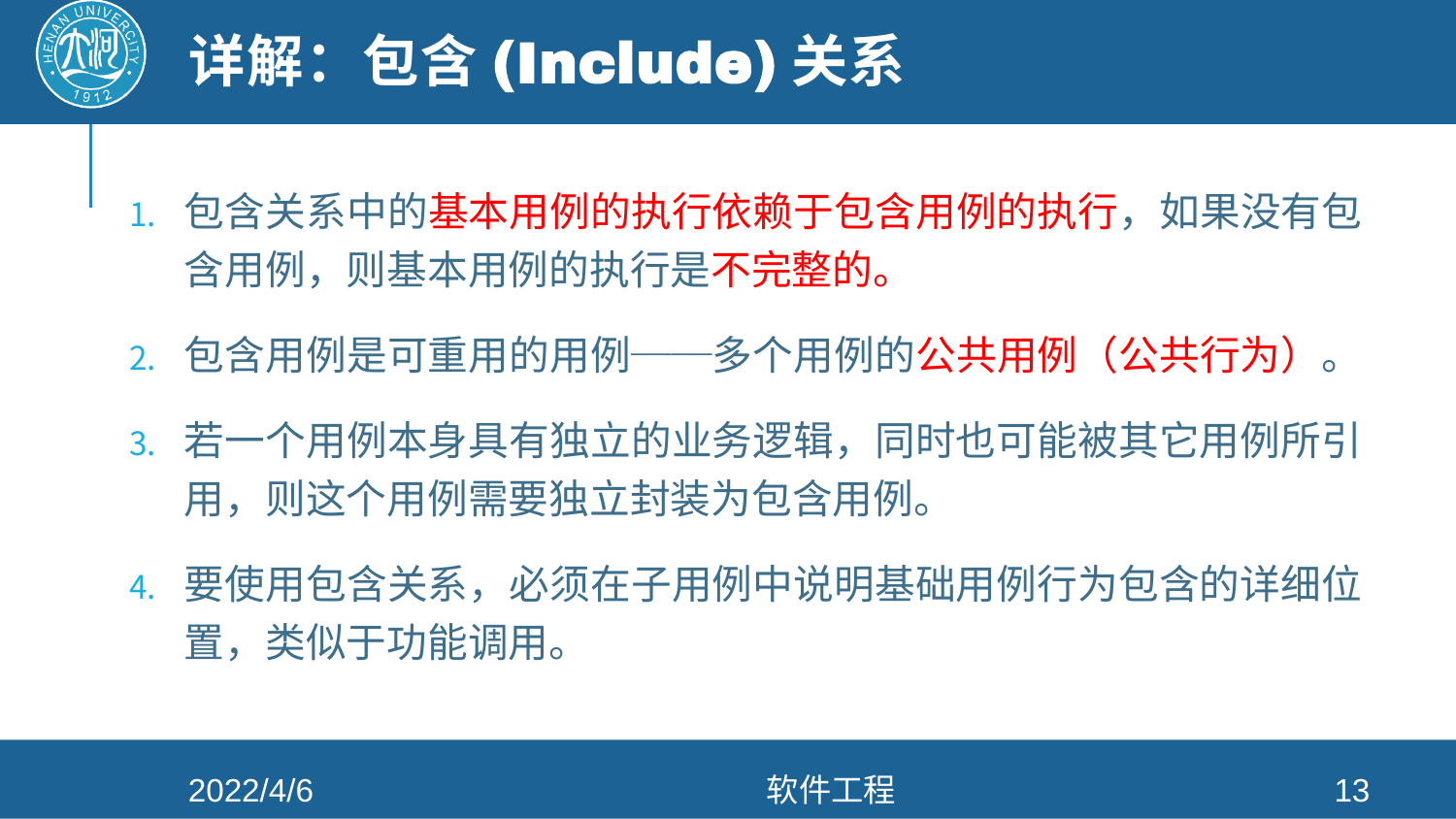

# 详解：包含(Include)关系
包含关系中的基本用例的执行依赖于包含用例的执行，如果没有包含用例，则基本用例的执行是不完整的。
包含用例是可重用的用例──多个用例的公共用例（公共行为）。
若一个用例本身具有独立的业务逻辑，同时也可能被其它用例所引用，则这个用例需要独立封装为包含用例。
要使用包含关系，必须在子用例中说明基础用例行为包含的详细位置，类似于功能调用。
2022/4/6
软件工程
13